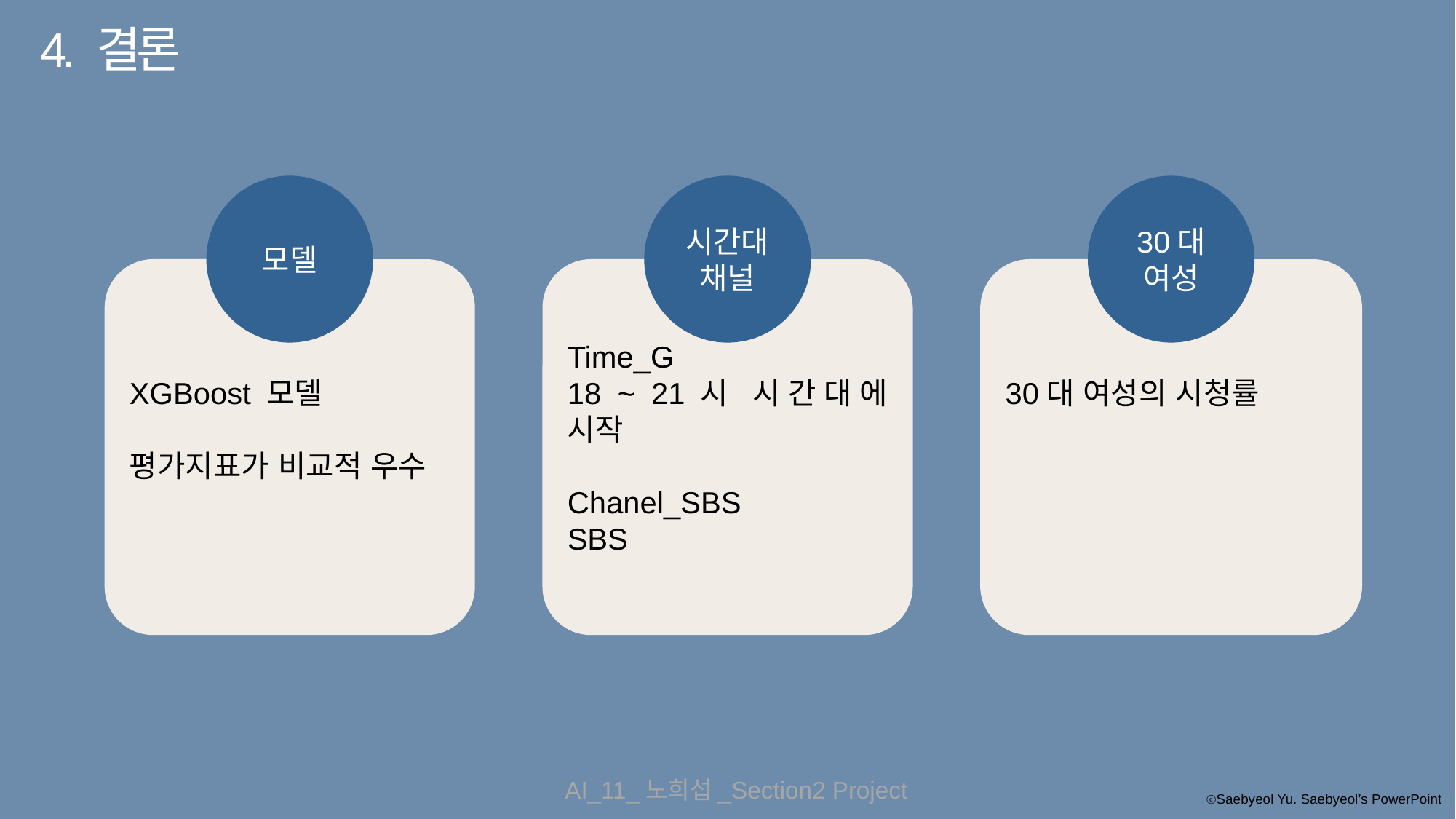

4. 결론
모델
XGBoost 모델

평가지표가 비교적 우수

시간대
채널

Time_G
18 ~ 21시 시간대에 시작

Chanel_SBS
SBS

30대
여성
30대 여성의 시청률

AI_11_노희섭_Section2 Project